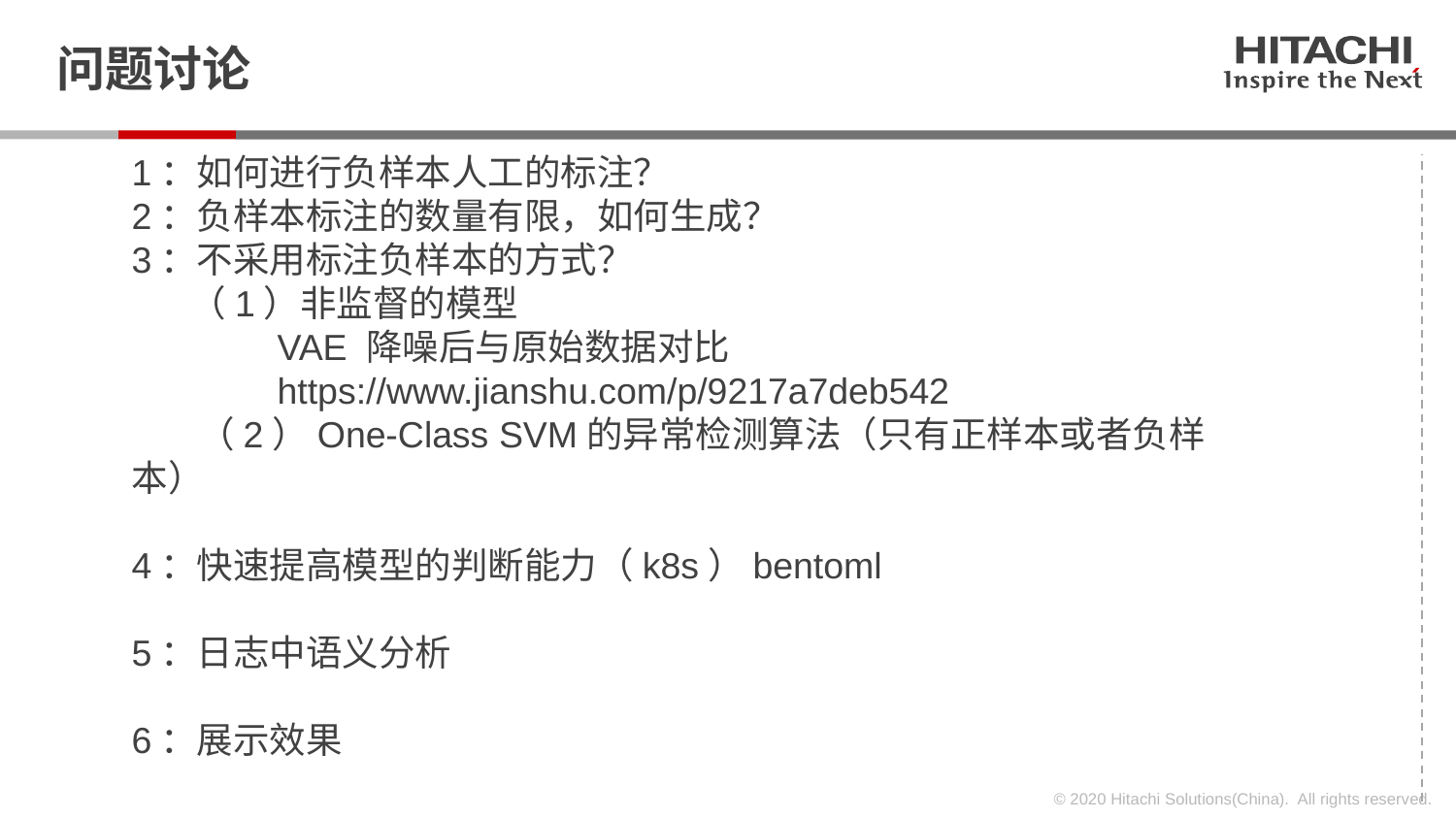

# 问题讨论
1：如何进行负样本人工的标注？
2：负样本标注的数量有限，如何生成？
3：不采用标注负样本的方式？
      （1）非监督的模型
	VAE 降噪后与原始数据对比
	https://www.jianshu.com/p/9217a7deb542
       （2）One-Class SVM的异常检测算法（只有正样本或者负样本）

4：快速提高模型的判断能力（k8s）bentoml

5：日志中语义分析

6：展示效果